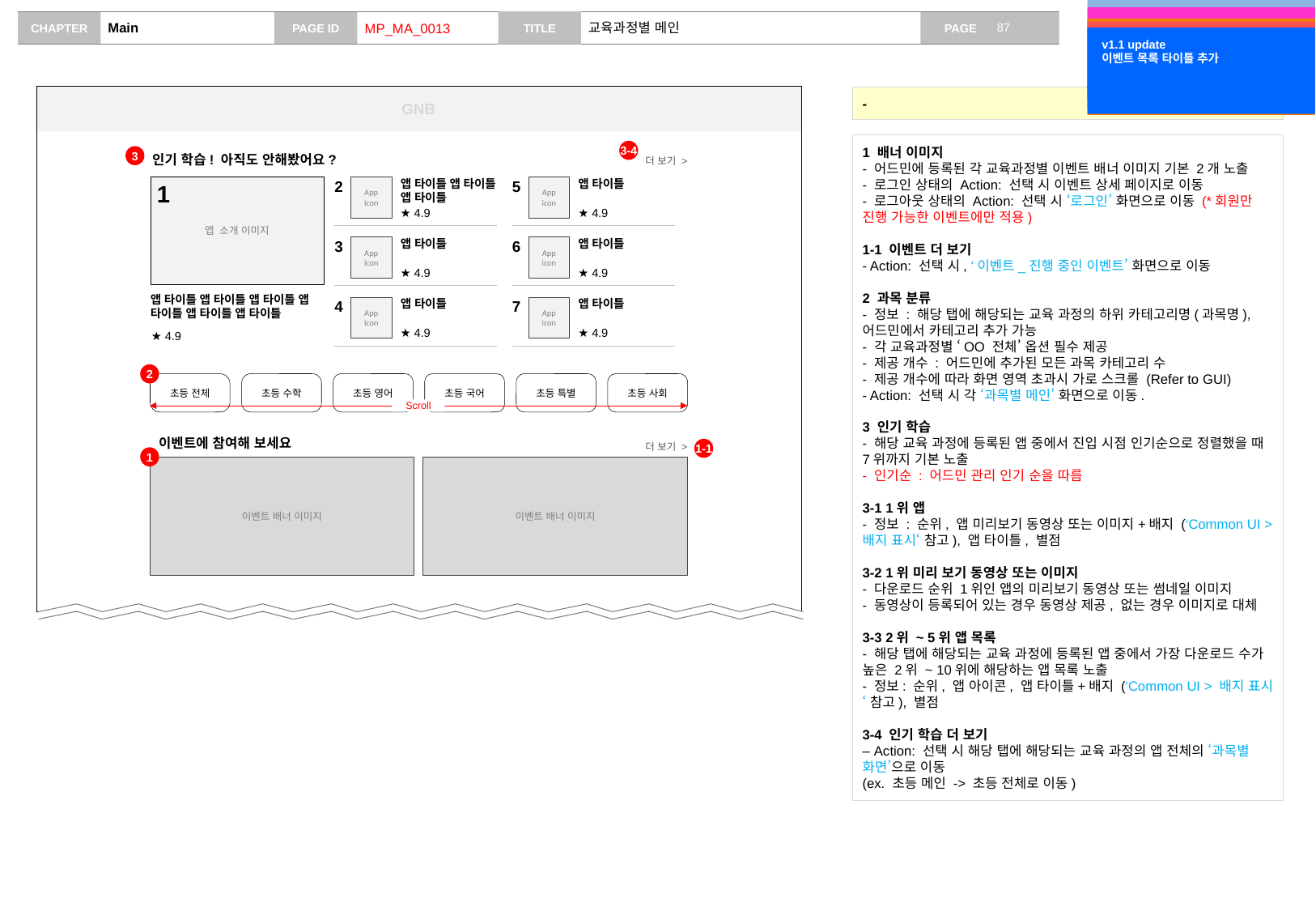

v0.2 update
인기 항목 구성 변경, 화면 구성 수정
v0.7 update
3-1 정보 수정 및 배지 정의 추가
3-3 배지 정의 추가
# Main
MP_MA_0013
교육과정별 메인
v0.8 update
인기 앱 목록 위치 및 노출 개수 수정

v1.0 update
인기순 정의 수정 (어드민 관리 인기 순을 따름)

v0.9 update
이벤트 배너 Action 정의 수정

v1.1 update
이벤트 목록 타이틀 추가

GNB

-
1 배너 이미지
- 어드민에 등록된 각 교육과정별 이벤트 배너 이미지 기본 2개 노출
- 로그인 상태의 Action: 선택 시 이벤트 상세 페이지로 이동
- 로그아웃 상태의 Action: 선택 시 ‘로그인’ 화면으로 이동 (*회원만 진행 가능한 이벤트에만 적용)

1-1 이벤트 더 보기
- Action: 선택 시, ‘이벤트_진행 중인 이벤트’ 화면으로 이동

2 과목 분류
- 정보 : 해당 탭에 해당되는 교육 과정의 하위 카테고리명(과목명), 어드민에서 카테고리 추가 가능
- 각 교육과정별 ‘OO 전체’ 옵션 필수 제공
- 제공 개수 : 어드민에 추가된 모든 과목 카테고리 수
- 제공 개수에 따라 화면 영역 초과시 가로 스크롤 (Refer to GUI)
- Action: 선택 시 각 ‘과목별 메인’ 화면으로 이동.

3 인기 학습
- 해당 교육 과정에 등록된 앱 중에서 진입 시점 인기순으로 정렬했을 때 7위까지 기본 노출
- 인기순 : 어드민 관리 인기 순을 따름

3-1 1위 앱
- 정보 : 순위, 앱 미리보기 동영상 또는 이미지+배지 (‘Common UI > 배지 표시‘ 참고), 앱 타이틀, 별점

3-2 1위 미리 보기 동영상 또는 이미지
- 다운로드 순위 1위인 앱의 미리보기 동영상 또는 썸네일 이미지
- 동영상이 등록되어 있는 경우 동영상 제공, 없는 경우 이미지로 대체
3-3 2위 ~ 5위 앱 목록
- 해당 탭에 해당되는 교육 과정에 등록된 앱 중에서 가장 다운로드 수가 높은 2위 ~ 10위에 해당하는 앱 목록 노출
- 정보: 순위, 앱 아이콘, 앱 타이틀+배지 (‘Common UI > 배지 표시‘ 참고), 별점

3-4 인기 학습 더 보기
– Action: 선택 시 해당 탭에 해당되는 교육 과정의 앱 전체의 ‘과목별 화면’으로 이동
(ex. 초등 메인 -> 초등 전체로 이동)
3-4
3
인기 학습! 아직도 안해봤어요?
더 보기 >
앱 타이틀 앱 타이틀 앱 타이틀

앱 타이틀
앱  소개 이미지
2
5
App
icon
App
icon
1
★ 4.9
★ 4.9
앱 타이틀
앱 타이틀
3
6
App
icon
App
icon
★ 4.9
★ 4.9
앱 타이틀 앱 타이틀 앱 타이틀 앱 타이틀 앱 타이틀 앱 타이틀
앱 타이틀
앱 타이틀
4
7
App
icon
App
icon
★ 4.9
★ 4.9
★ 4.9
2
초등 수학
초등 영어
초등 국어
초등 특별
초등 사회
초등 전체
Scroll
이벤트에 참여해 보세요
더 보기 >
1-1
1
이벤트 배너 이미지
이벤트 배너 이미지